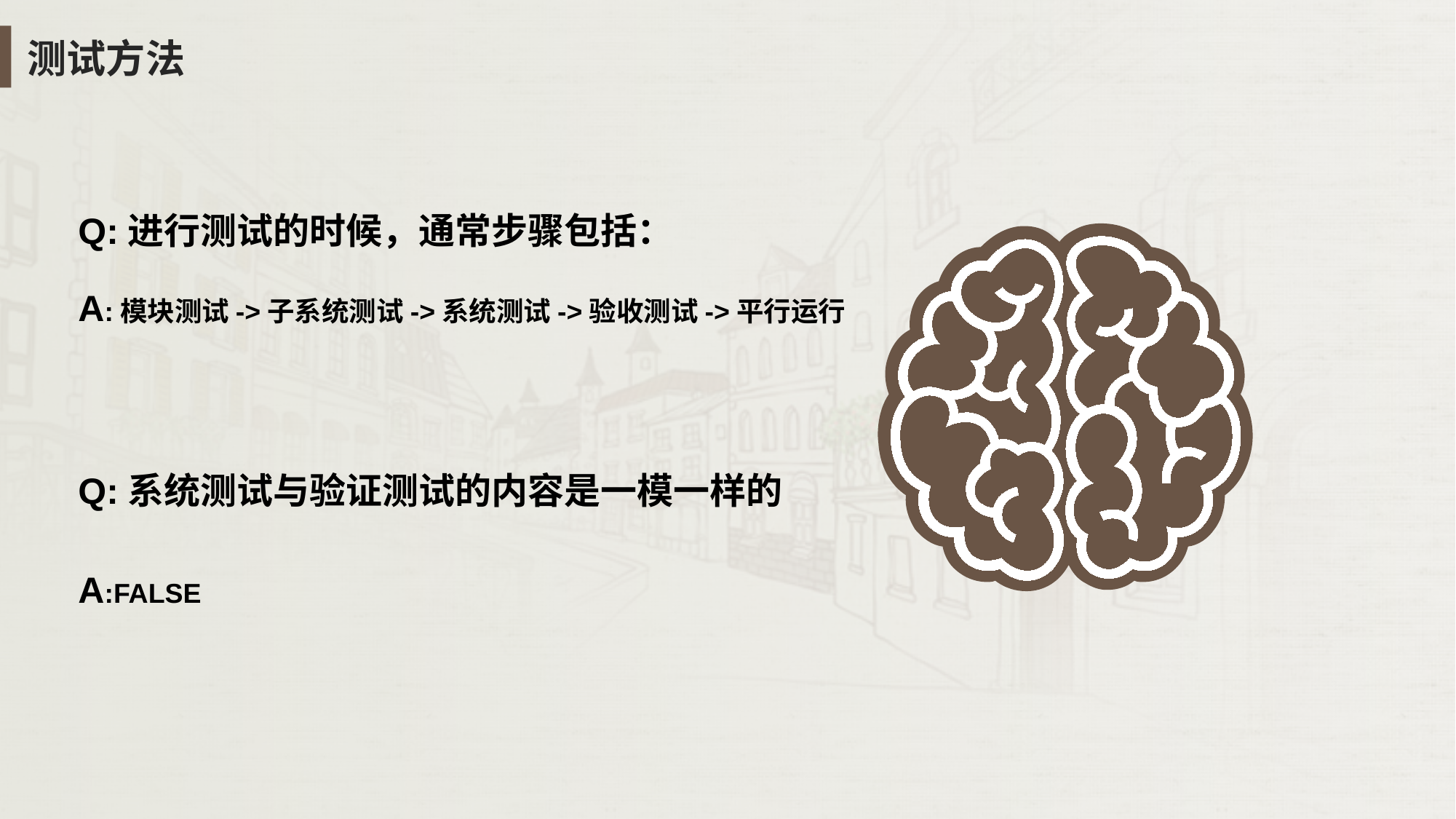

测试方法
Q:进行测试的时候，通常步骤包括：

A:模块测试->子系统测试->系统测试->验收测试->平行运行
Q:系统测试与验证测试的内容是一模一样的
A:FALSE